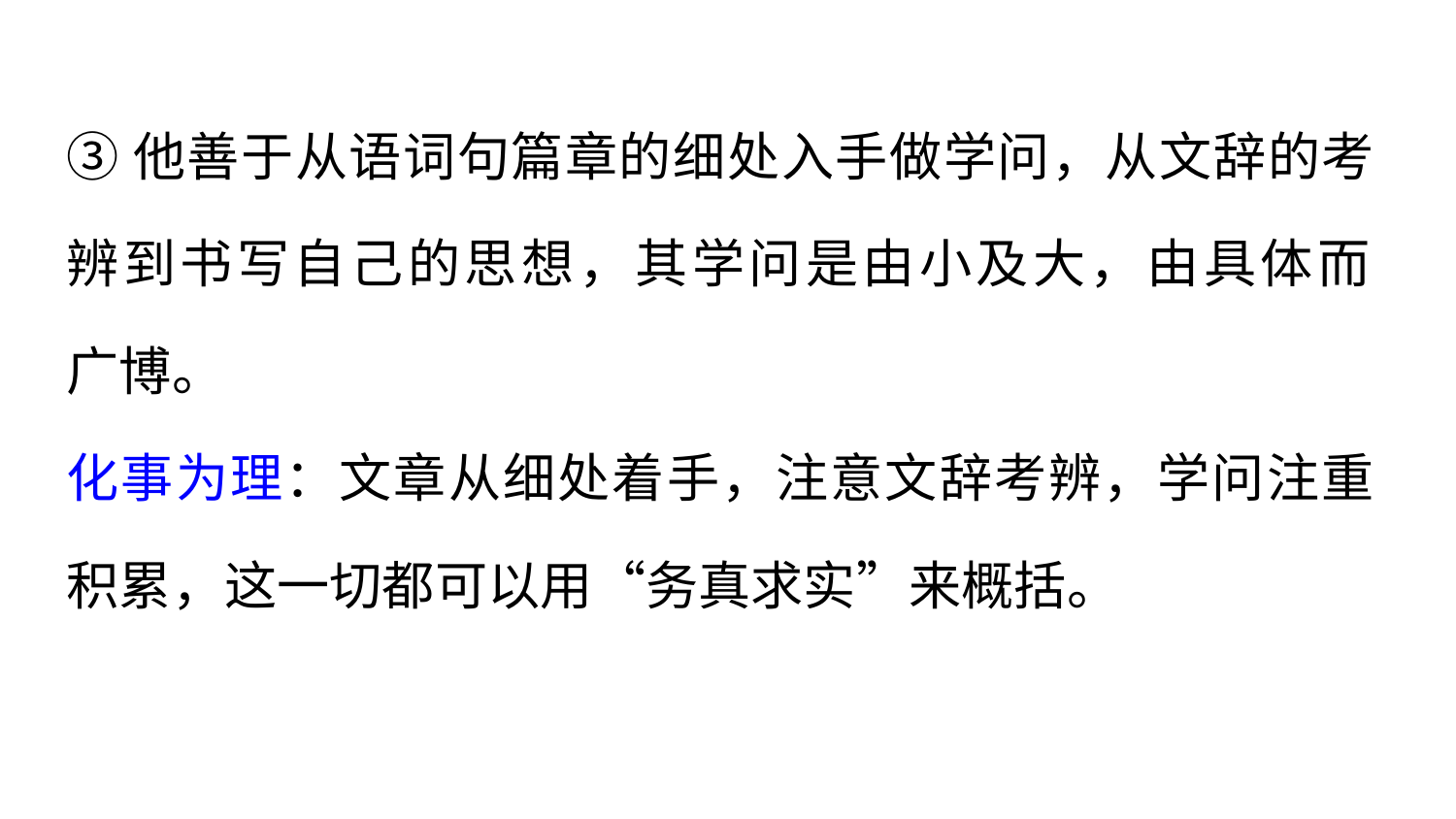

③他善于从语词句篇章的细处入手做学问，从文辞的考辨到书写自己的思想，其学问是由小及大，由具体而
广博。
化事为理：文章从细处着手，注意文辞考辨，学问注重积累，这一切都可以用“务真求实”来概括。